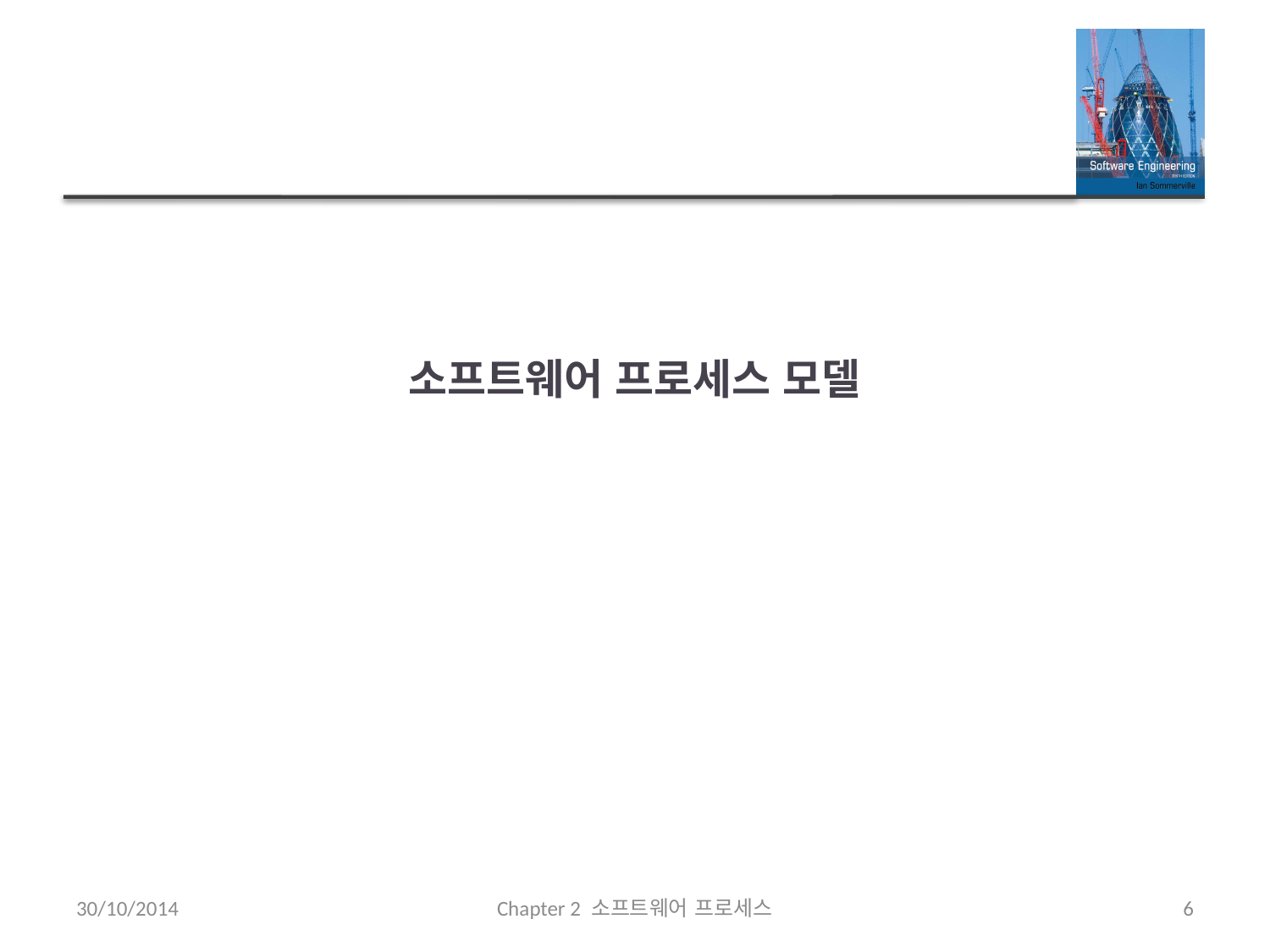

# 소프트웨어 프로세스 모델
30/10/2014
Chapter 2 소프트웨어 프로세스
6